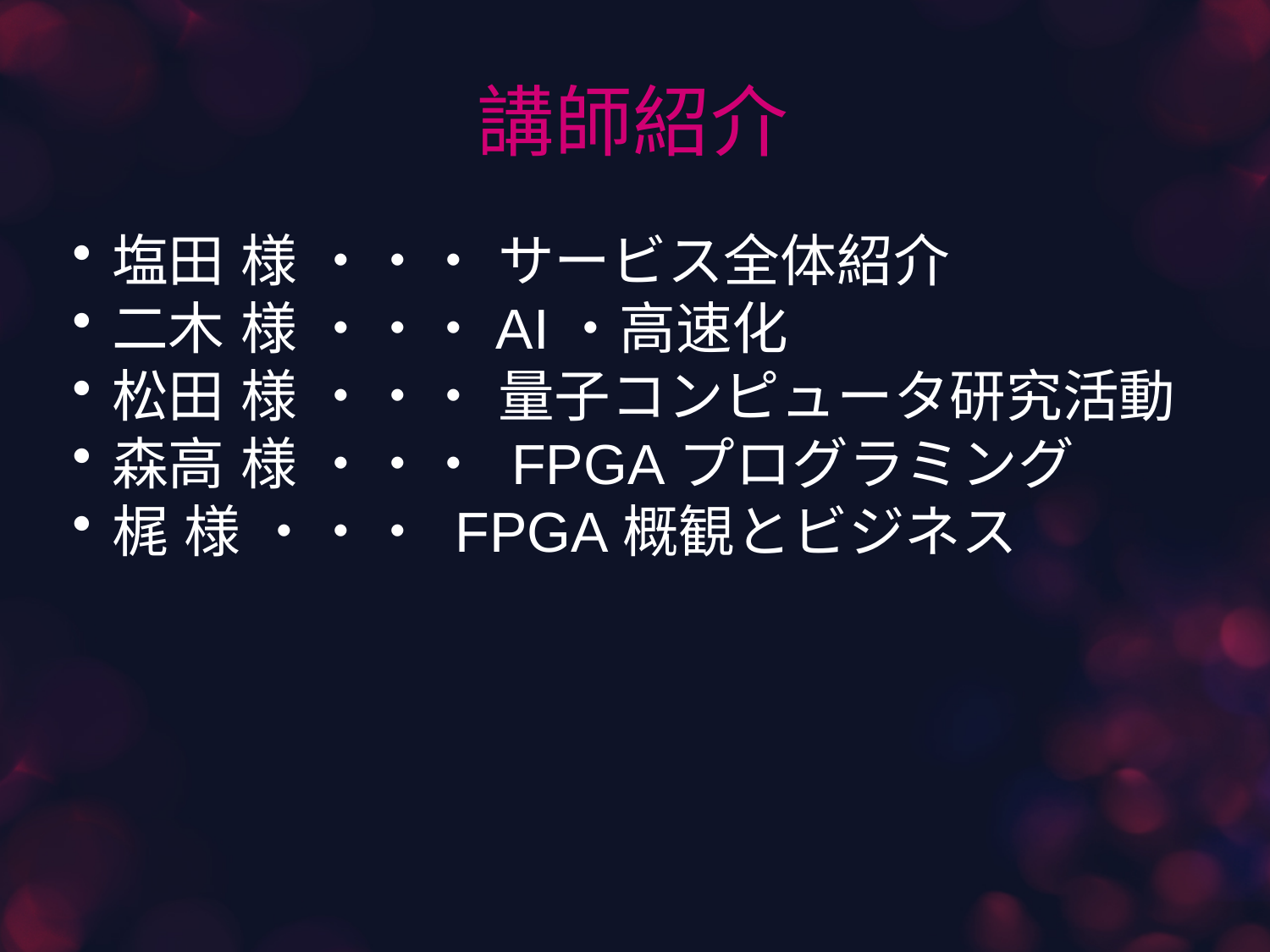

# 講師紹介
塩田 様 ・・・ サービス全体紹介
二木 様 ・・・AI・高速化
松田 様 ・・・ 量子コンピュータ研究活動
森高 様 ・・・ FPGAプログラミング
梶 様 ・・・ FPGA概観とビジネス